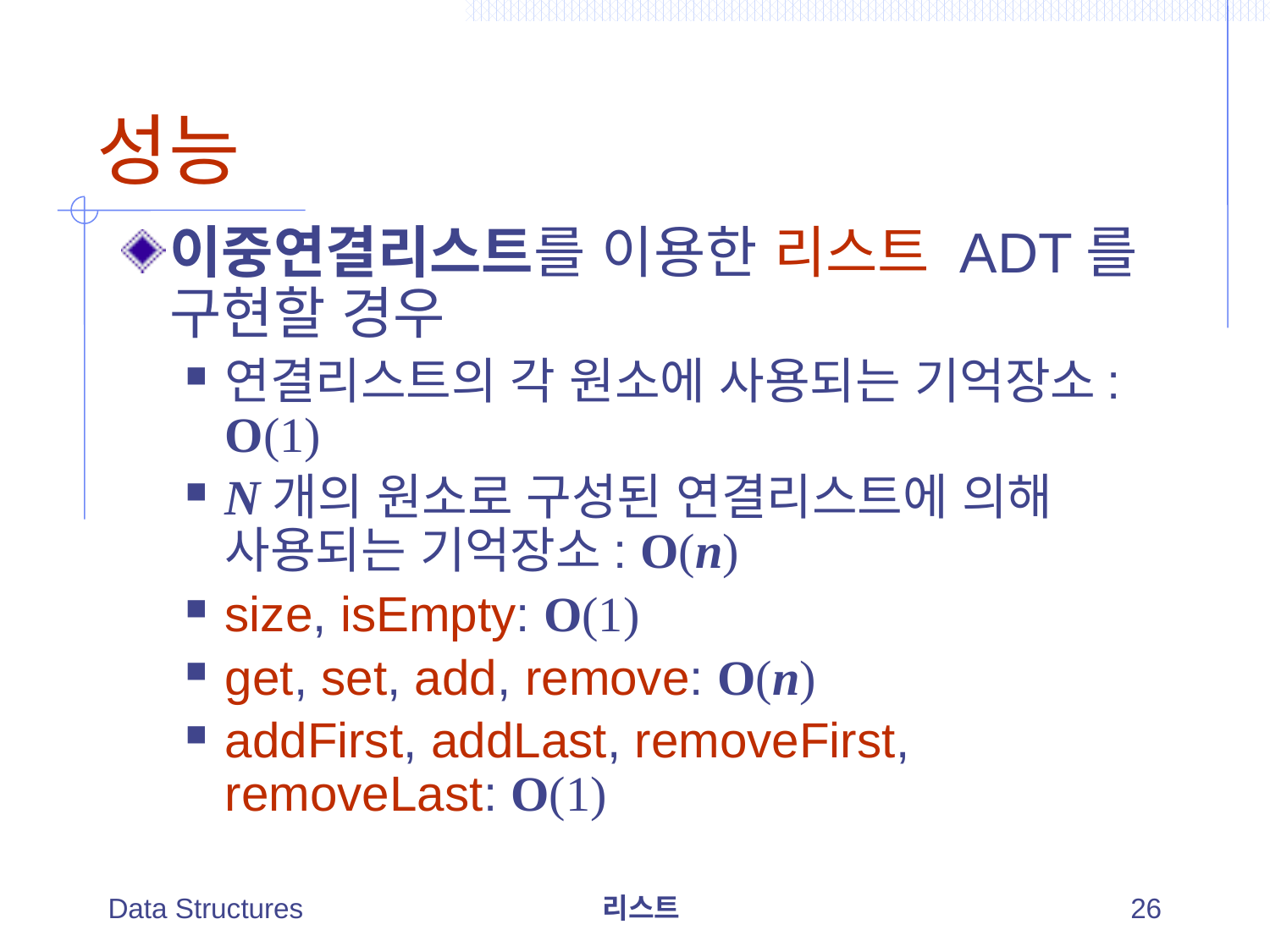

# 성능
이중연결리스트를 이용한 리스트 ADT를 구현할 경우
연결리스트의 각 원소에 사용되는 기억장소: O(1)
N개의 원소로 구성된 연결리스트에 의해 사용되는 기억장소: O(n)
size, isEmpty: O(1)
get, set, add, remove: O(n)
addFirst, addLast, removeFirst, removeLast: O(1)
Data Structures
리스트
26